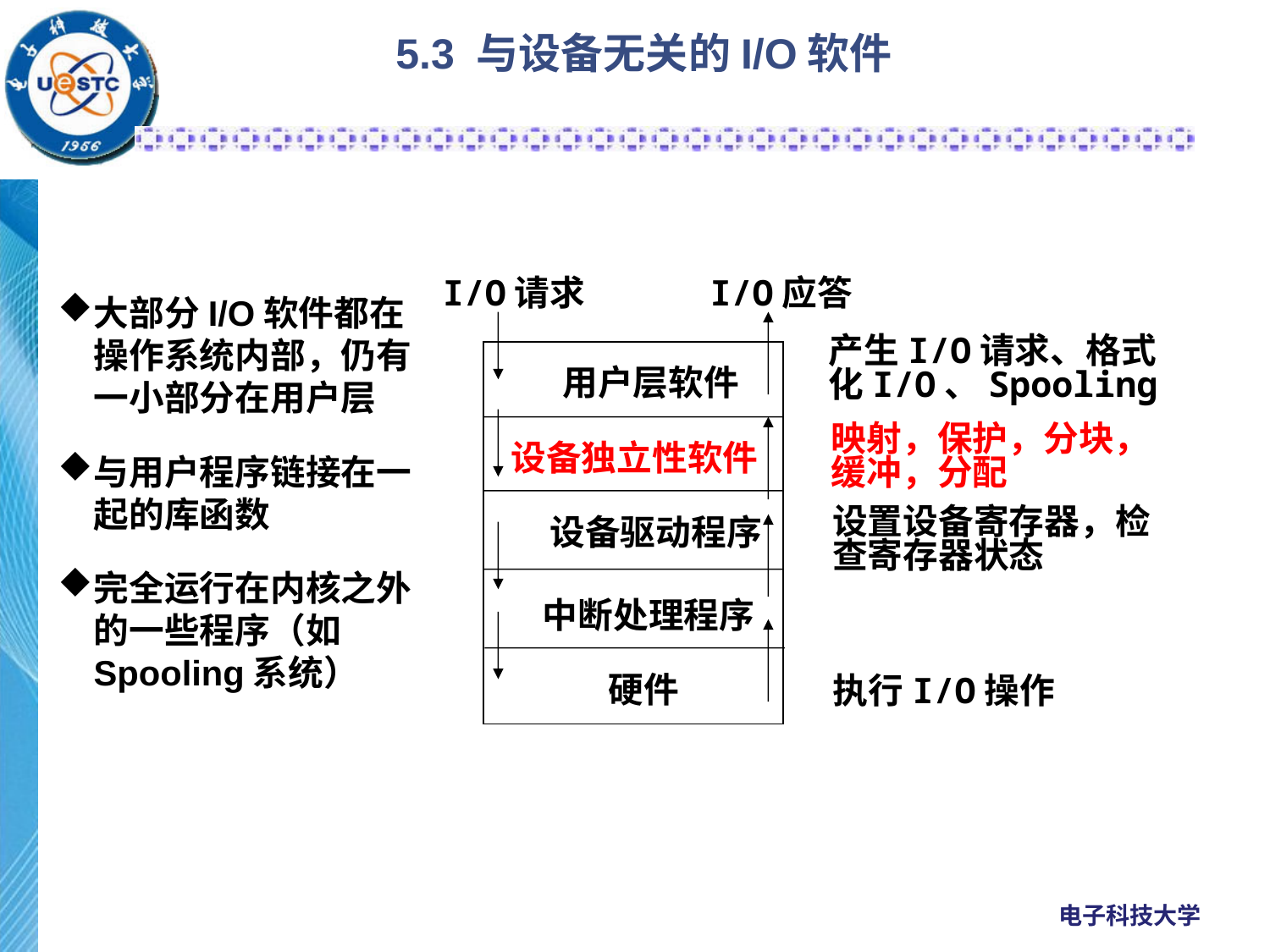

# 5.3 与设备无关的I/O软件
I/O请求
I/O应答
大部分I/O软件都在操作系统内部，仍有一小部分在用户层
与用户程序链接在一起的库函数
完全运行在内核之外的一些程序（如Spooling系统）

产生I/O请求、格式
化I/O、Spooling

用户层软件

映射，保护，分块，
缓冲，分配
设备独立性软件

设置设备寄存器，检
查寄存器状态
设备驱动程序

中断处理程序

硬件
执行I/O操作